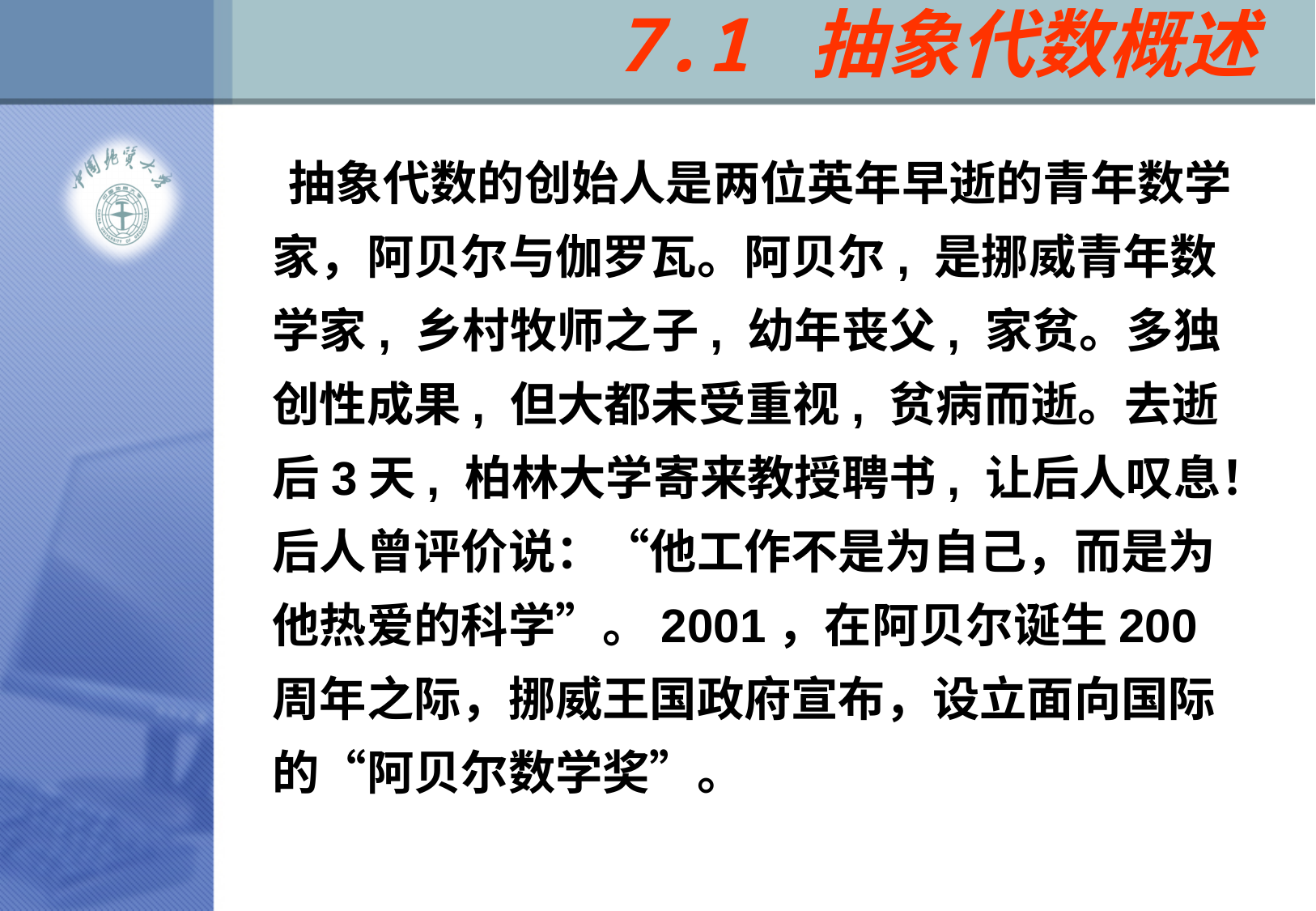

# 7.1 抽象代数概述
        抽象代数的创始人是两位英年早逝的青年数学家，阿贝尔与伽罗瓦。阿贝尔, 是挪威青年数学家, 乡村牧师之子, 幼年丧父, 家贫。多独创性成果, 但大都未受重视, 贫病而逝。去逝后3天, 柏林大学寄来教授聘书, 让后人叹息！后人曾评价说：“他工作不是为自己，而是为他热爱的科学”。2001，在阿贝尔诞生200周年之际，挪威王国政府宣布，设立面向国际的“阿贝尔数学奖”。